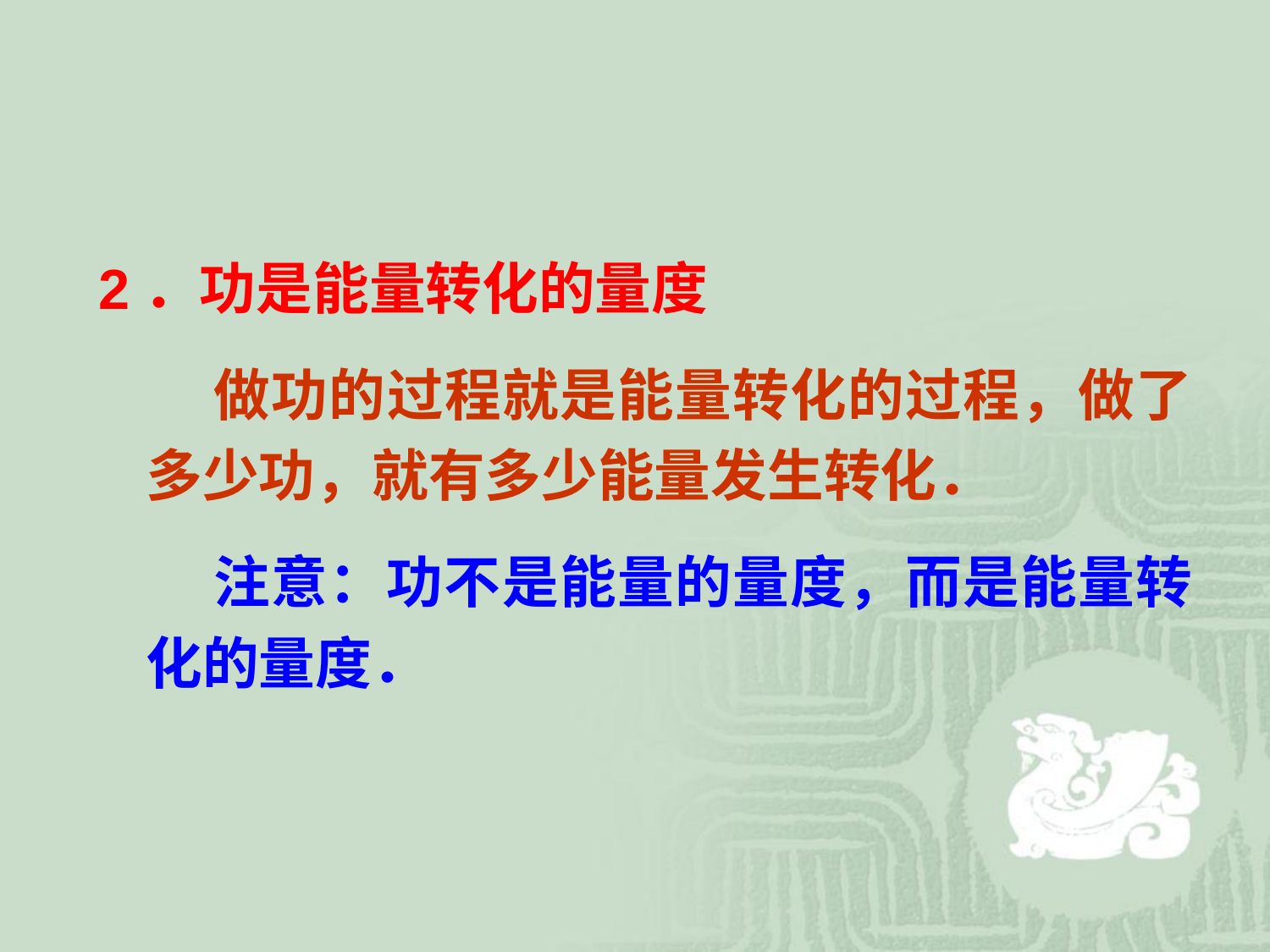

2．功是能量转化的量度
　　做功的过程就是能量转化的过程，做了多少功，就有多少能量发生转化．
　　注意：功不是能量的量度，而是能量转化的量度．